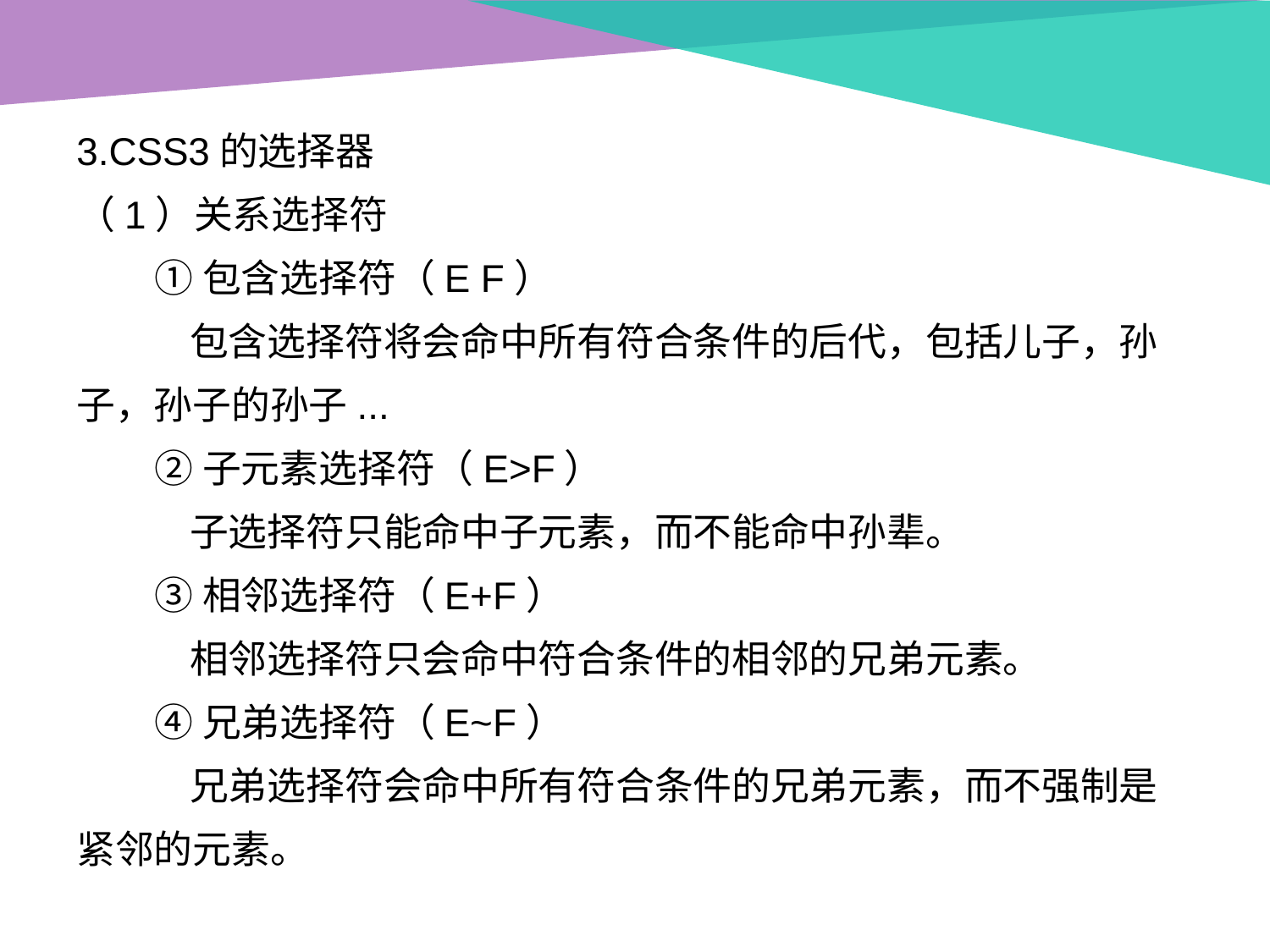

3.CSS3的选择器
（1）关系选择符
         ①包含选择符（E F）
            包含选择符将会命中所有符合条件的后代，包括儿子，孙子，孙子的孙子...
         ②子元素选择符（E>F）
            子选择符只能命中子元素，而不能命中孙辈。
         ③相邻选择符（E+F）
            相邻选择符只会命中符合条件的相邻的兄弟元素。
         ④兄弟选择符（E~F）
            兄弟选择符会命中所有符合条件的兄弟元素，而不强制是紧邻的元素。